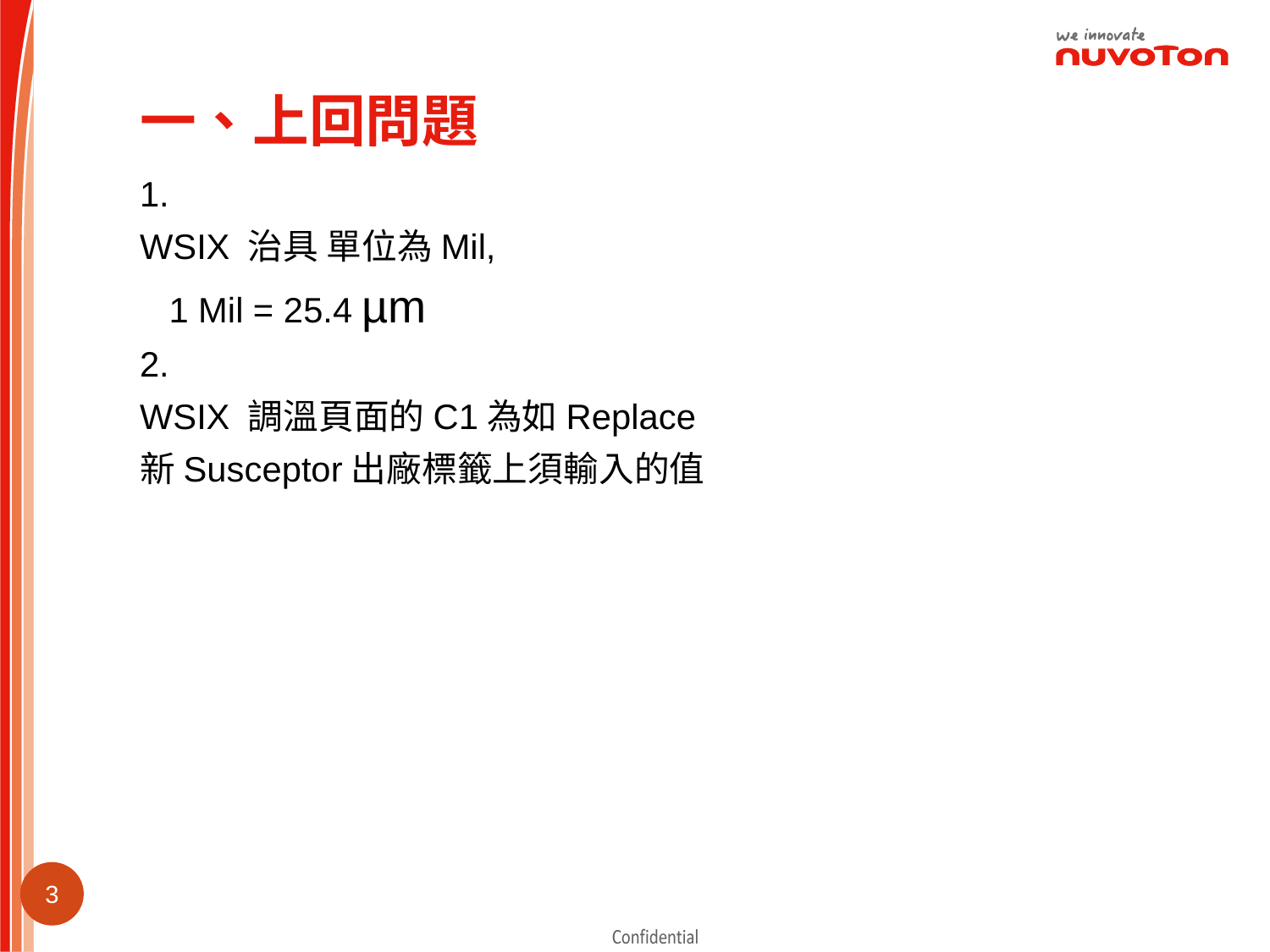

# 一、上回問題
1.
WSIX 治具 單位為Mil,
   1 Mil = 25.4 µm
2.
WSIX 調溫頁面的C1為如Replace
新Susceptor出廠標籤上須輸入的值

3